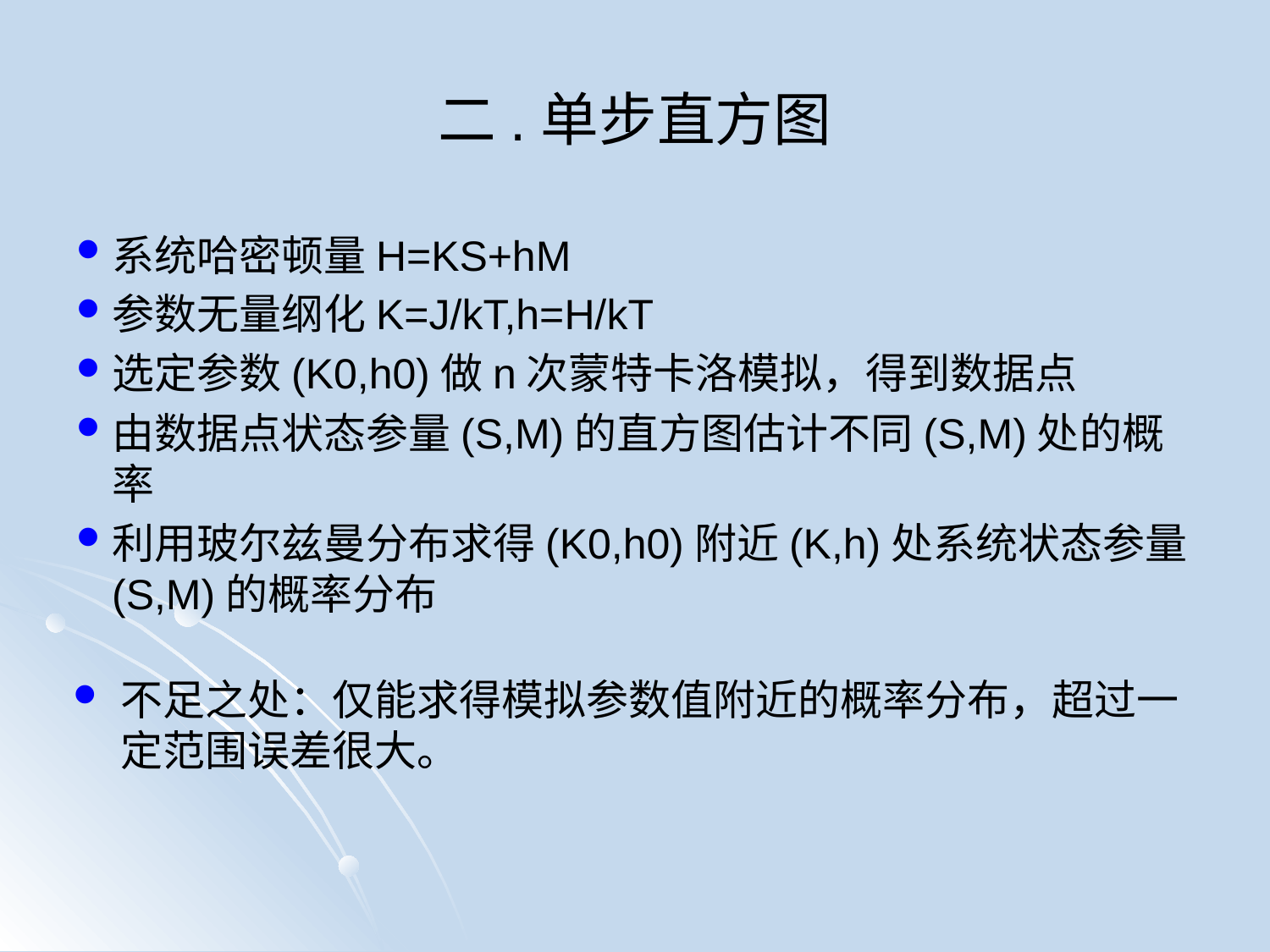

# 二.单步直方图
系统哈密顿量H=KS+hM
参数无量纲化K=J/kT,h=H/kT
选定参数(K0,h0)做n次蒙特卡洛模拟，得到数据点
由数据点状态参量(S,M)的直方图估计不同(S,M)处的概率
利用玻尔兹曼分布求得(K0,h0)附近(K,h)处系统状态参量(S,M)的概率分布
不足之处：仅能求得模拟参数值附近的概率分布，超过一定范围误差很大。